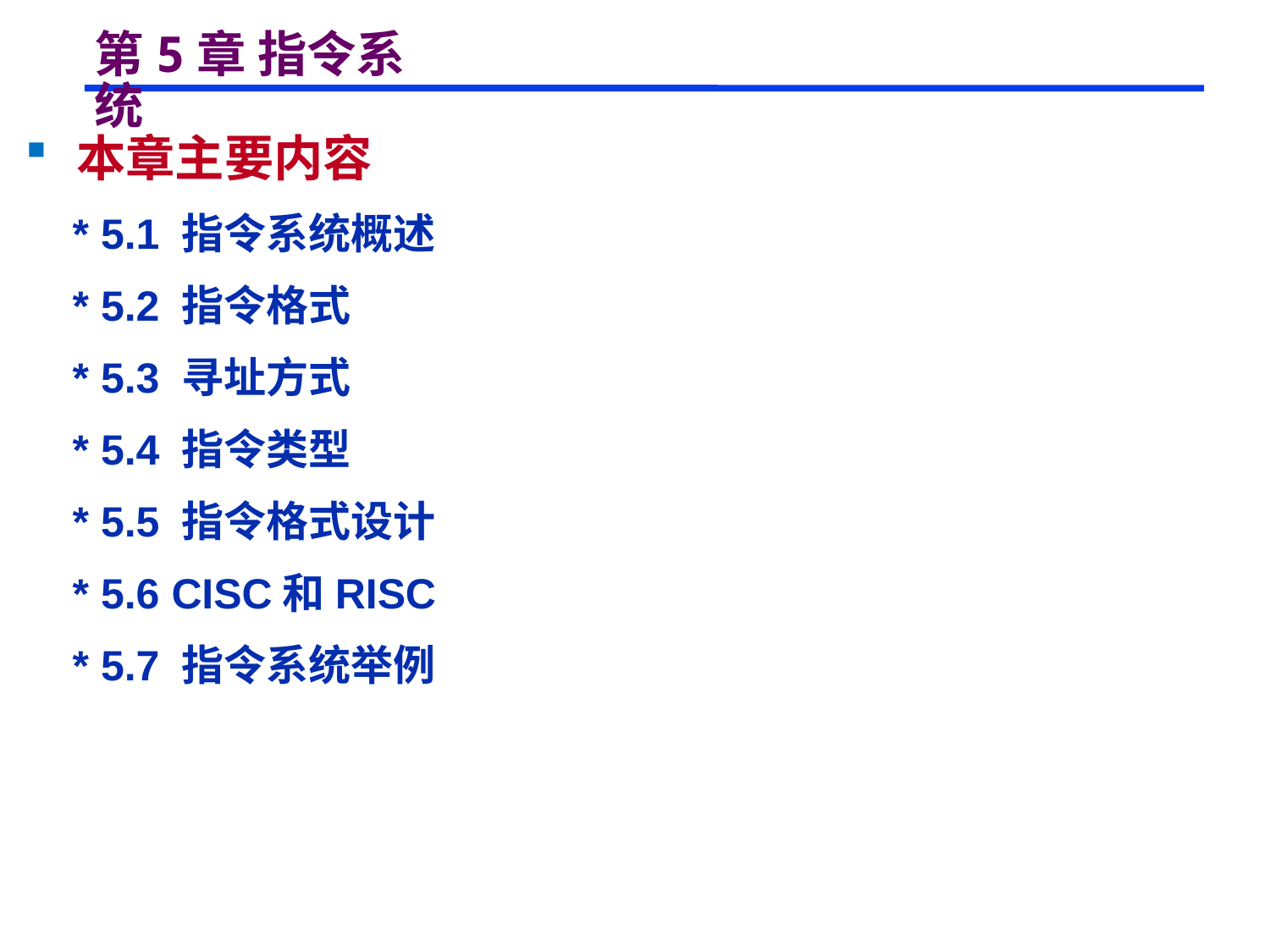

# 第5章 指令系统
 本章主要内容
    * 5.1 指令系统概述
    * 5.2 指令格式
    * 5.3 寻址方式
    * 5.4 指令类型
    * 5.5 指令格式设计
    * 5.6 CISC和RISC
    * 5.7 指令系统举例